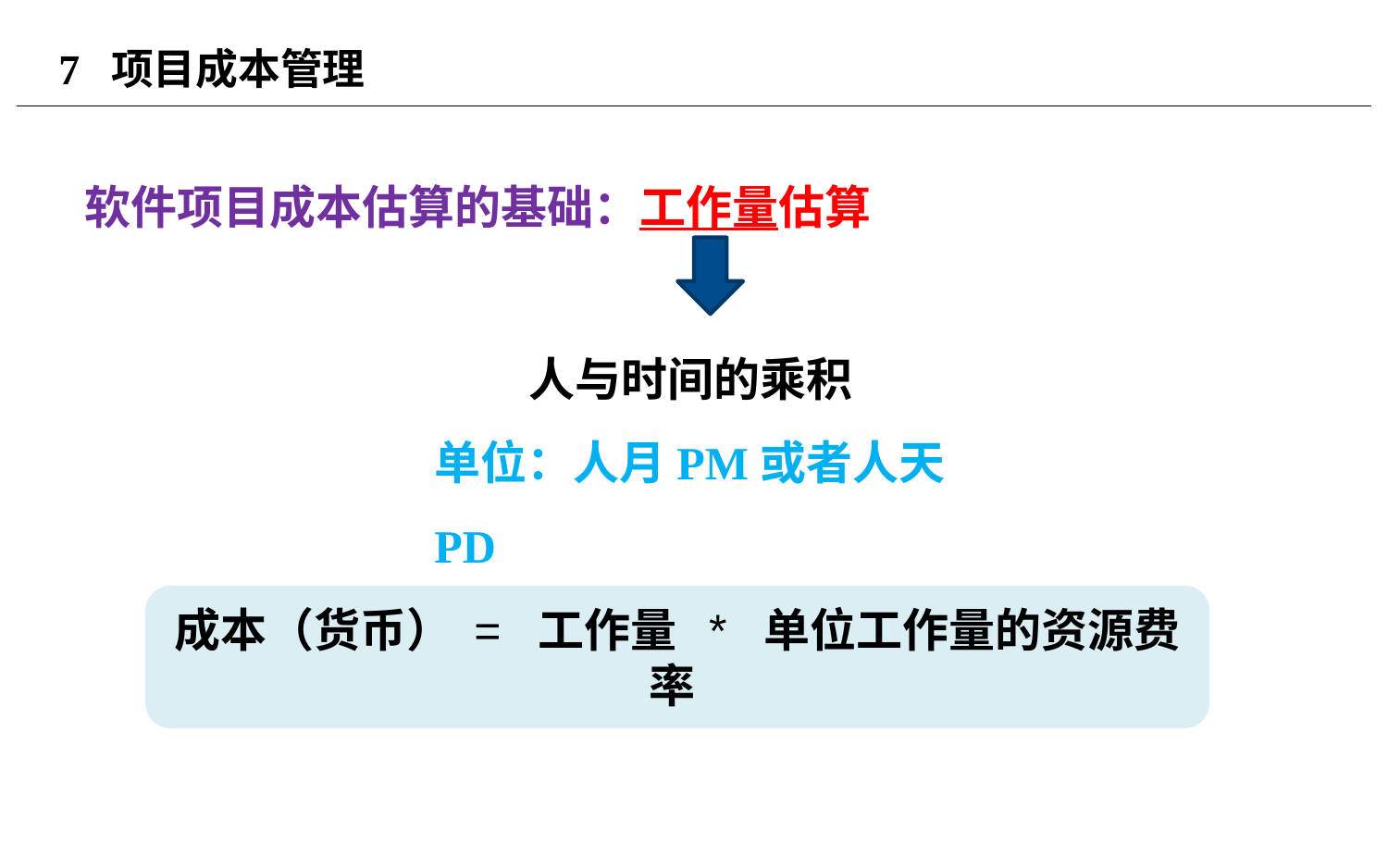

# 7  项目成本管理
软件项目成本估算的基础：工作量估算

        人与时间的乘积
单位：人月PM或者人天PD
成本（货币） =  工作量  *  单位工作量的资源费率